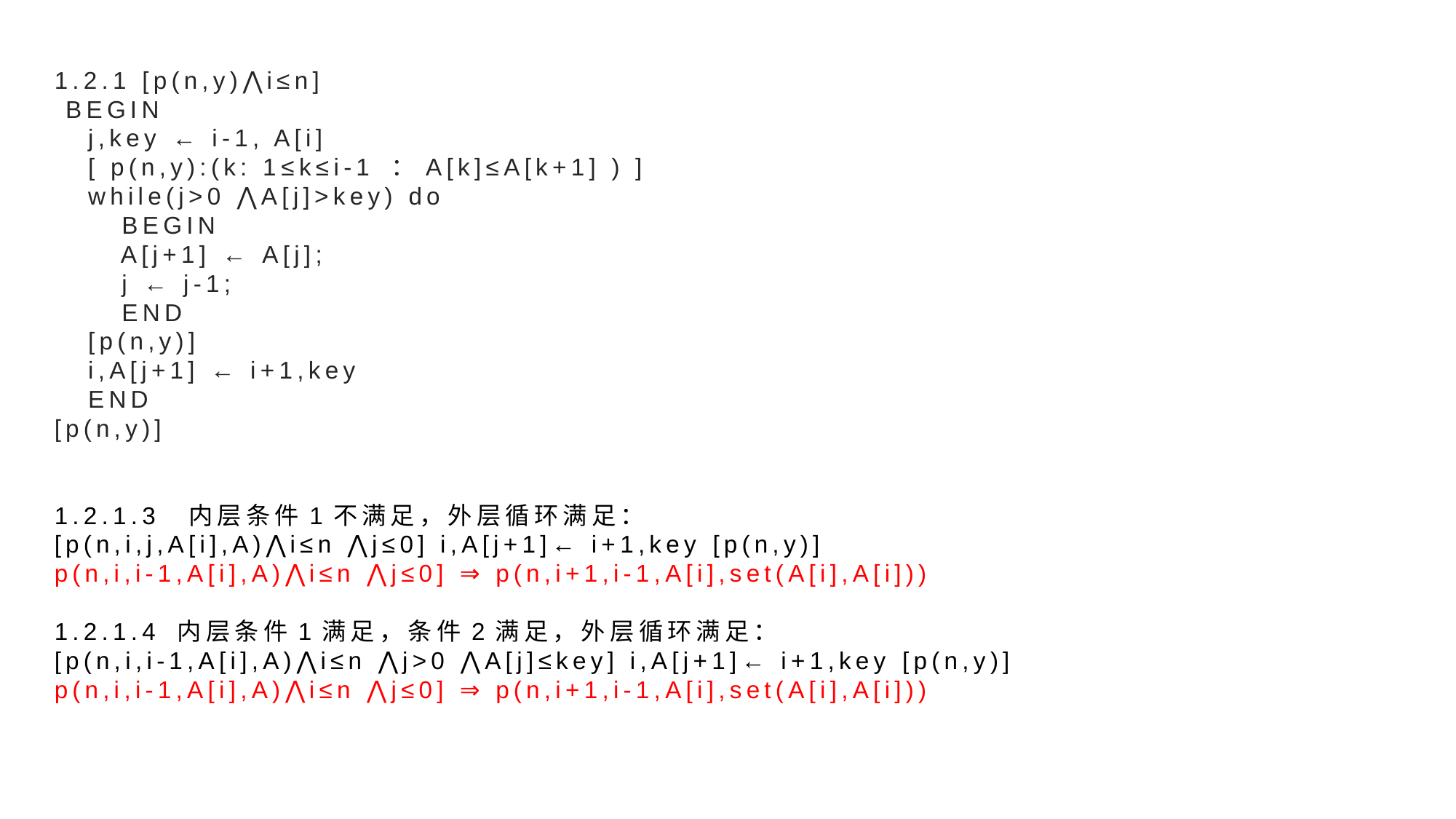

# 1.2.1 [p(n,y)⋀i≤n] BEGIN j,key ← i-1, A[i] [ p(n,y):(k: 1≤k≤i-1 ：A[k]≤A[k+1] ) ] while(j>0 ⋀A[j]>key) do BEGIN A[j+1] ← A[j]; j ← j-1; END [p(n,y)] i,A[j+1] ← i+1,key END [p(n,y)] 1.2.1.3  内层条件1不满足，外层循环满足： [p(n,i,j,A[i],A)⋀i≤n ⋀j≤0] i,A[j+1]← i+1,key [p(n,y)] p(n,i,i-1,A[i],A)⋀i≤n ⋀j≤0] ⇒ p(n,i+1,i-1,A[i],set(A[i],A[i])) 1.2.1.4 内层条件1满足，条件2满足，外层循环满足： [p(n,i,i-1,A[i],A)⋀i≤n ⋀j>0 ⋀A[j]≤key] i,A[j+1]← i+1,key [p(n,y)] p(n,i,i-1,A[i],A)⋀i≤n ⋀j≤0] ⇒ p(n,i+1,i-1,A[i],set(A[i],A[i]))